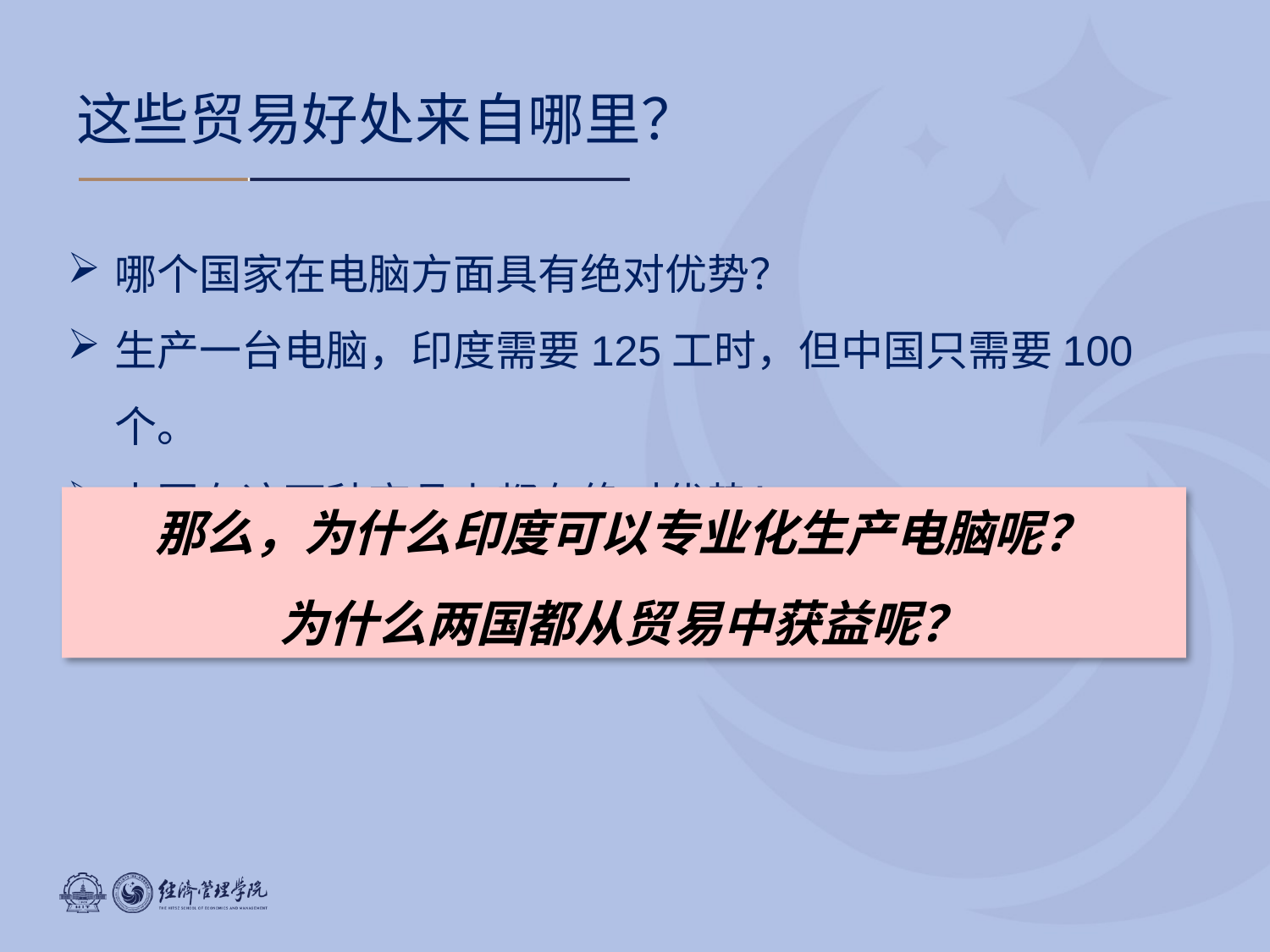

# 这些贸易好处来自哪里？
哪个国家在电脑方面具有绝对优势？
生产一台电脑，印度需要125工时，但中国只需要100个。
中国在这两种商品上都有绝对优势！

那么，为什么印度可以专业化生产电脑呢？
为什么两国都从贸易中获益呢？